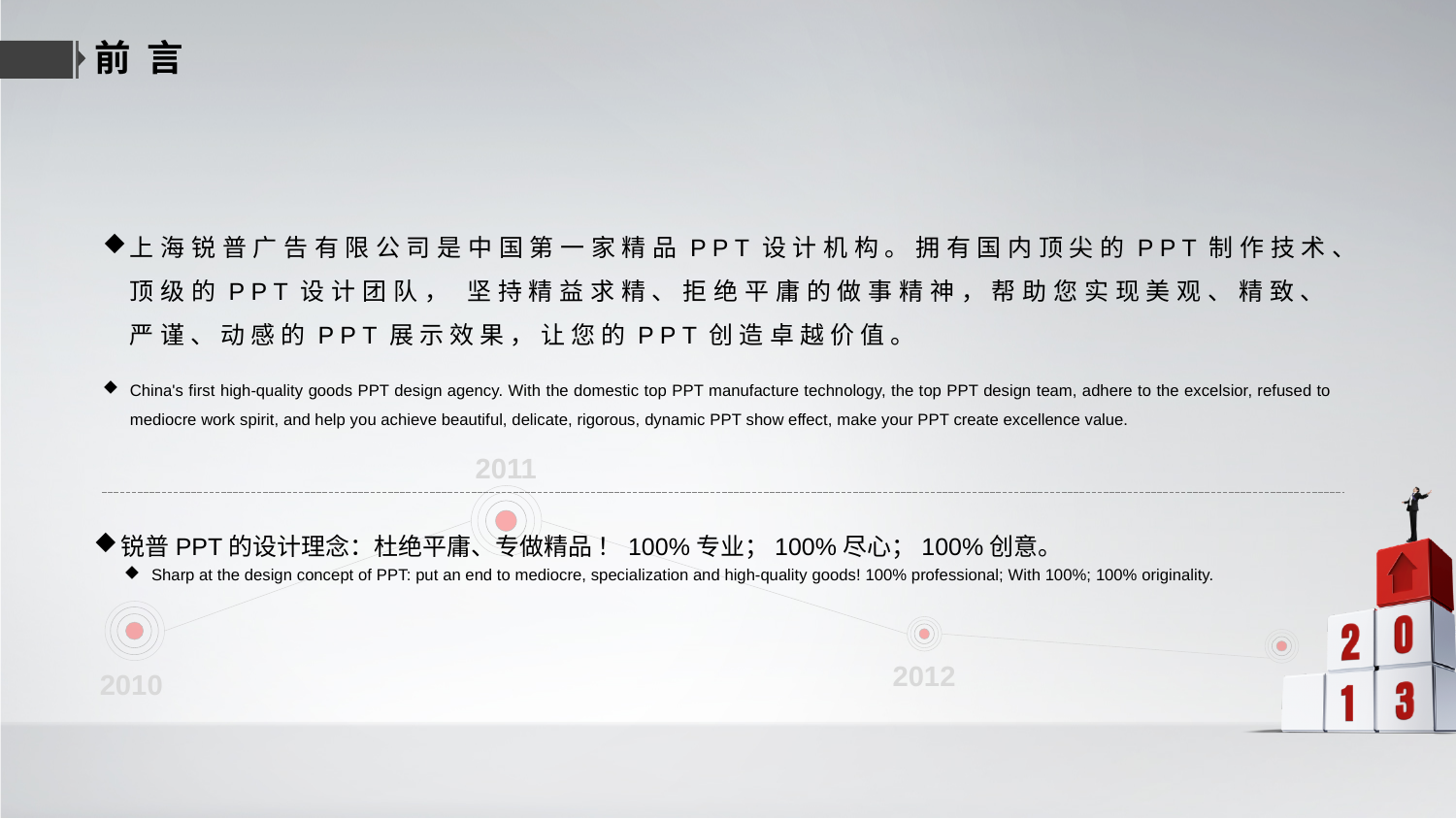

前  言

上海锐普广告有限公司是中国第一家精品PPT设计机构。拥有国内顶尖的PPT制作技术、顶级的PPT设计团队， 坚持精益求精、拒绝平庸的做事精神，帮助您实现美观、精致、严谨、动感的PPT展示效果，让您的PPT创造卓越价值。
China's first high-quality goods PPT design agency. With the domestic top PPT manufacture technology, the top PPT design team, adhere to the excelsior, refused to mediocre work spirit, and help you achieve beautiful, delicate, rigorous, dynamic PPT show effect, make your PPT create excellence value.
锐普PPT的设计理念：杜绝平庸、专做精品 ！100%专业；100%尽心；100%创意。
Sharp at the design concept of PPT: put an end to mediocre, specialization and high-quality goods! 100% professional; With 100%; 100% originality.